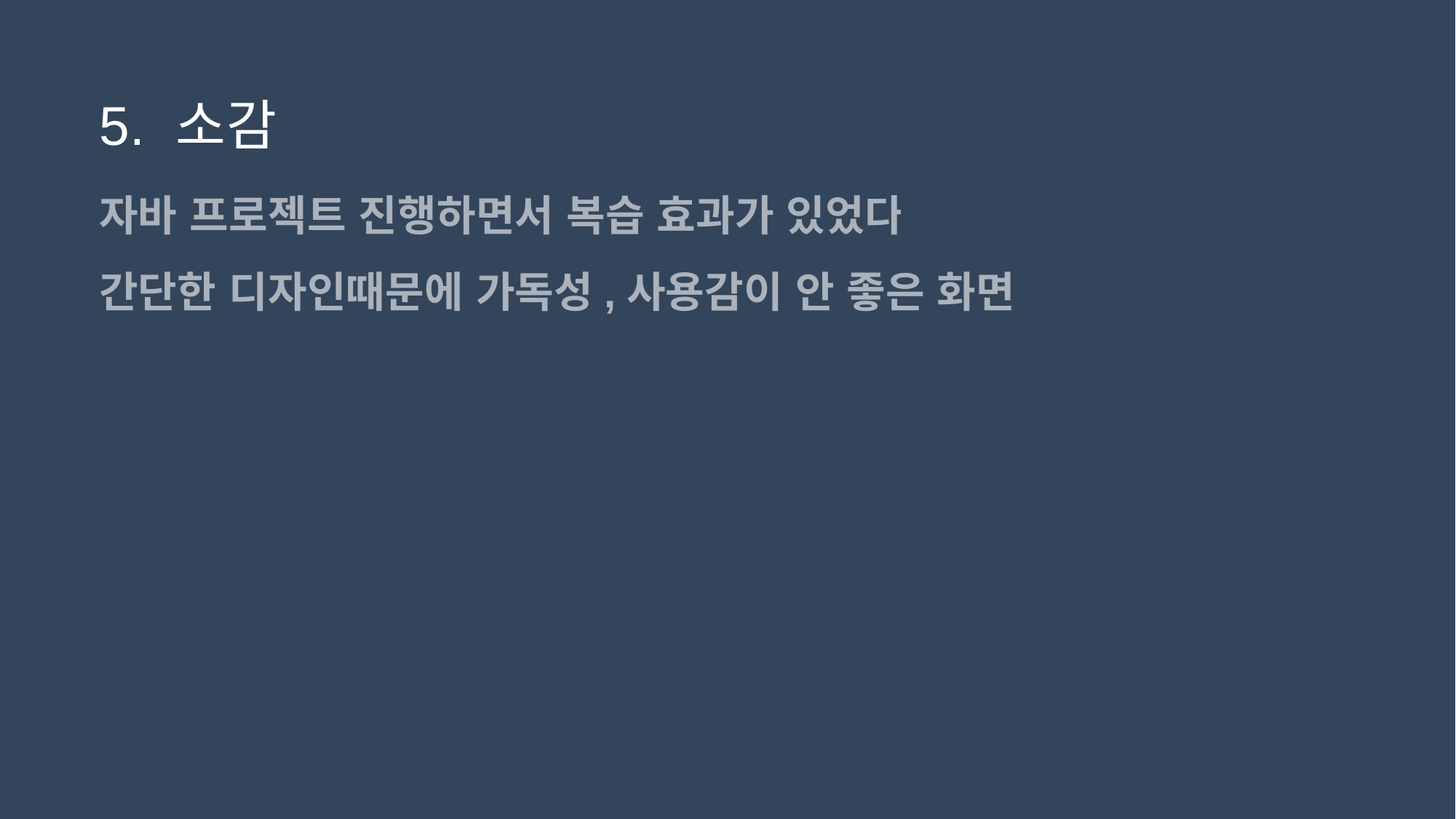

# 5. 소감
자바 프로젝트 진행하면서 복습 효과가 있었다
간단한 디자인때문에 가독성,사용감이 안 좋은 화면